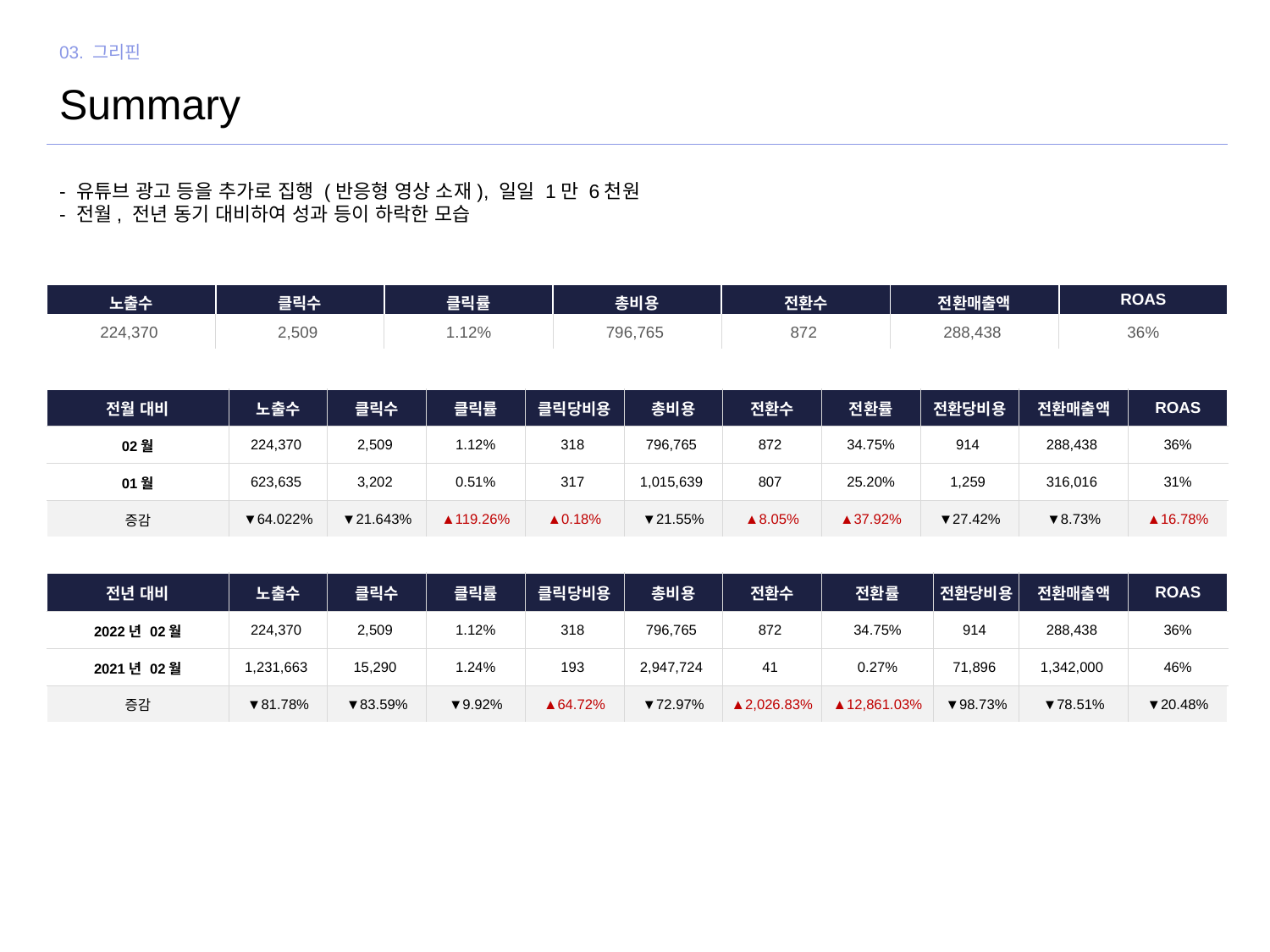

03. 그리핀
Summary

- 유튜브 광고 등을 추가로 집행 (반응형 영상 소재), 일일 1만 6천원
- 전월, 전년 동기 대비하여 성과 등이 하락한 모습
| 노출수 | 클릭수 | 클릭률 | 총비용 | 전환수 | 전환매출액 | ROAS |
| --- | --- | --- | --- | --- | --- | --- |
| 224,370 | 2,509 | 1.12% | 796,765 | 872 | 288,438 | 36% |
| 전월 대비 | 노출수 | 클릭수 | 클릭률 | 클릭당비용 | 총비용 | 전환수 | 전환률 | 전환당비용 | 전환매출액 | ROAS |
| --- | --- | --- | --- | --- | --- | --- | --- | --- | --- | --- |
| 02월 | 224,370 | 2,509 | 1.12% | 318 | 796,765 | 872 | 34.75% | 914 | 288,438 | 36% |
| 01월 | 623,635 | 3,202 | 0.51% | 317 | 1,015,639 | 807 | 25.20% | 1,259 | 316,016 | 31% |
| 증감 | ▼64.022% | ▼21.643% | ▲119.26% | ▲0.18% | ▼21.55% | ▲8.05% | ▲37.92% | ▼27.42% | ▼8.73% | ▲16.78% |
| 전년 대비 | 노출수 | 클릭수 | 클릭률 | 클릭당비용 | 총비용 | 전환수 | 전환률 | 전환당비용 | 전환매출액 | ROAS |
| --- | --- | --- | --- | --- | --- | --- | --- | --- | --- | --- |
| 2022년 02월 | 224,370 | 2,509 | 1.12% | 318 | 796,765 | 872 | 34.75% | 914 | 288,438 | 36% |
| 2021년 02월 | 1,231,663 | 15,290 | 1.24% | 193 | 2,947,724 | 41 | 0.27% | 71,896 | 1,342,000 | 46% |
| 증감 | ▼81.78% | ▼83.59% | ▼9.92% | ▲64.72% | ▼72.97% | ▲2,026.83% | ▲12,861.03% | ▼98.73% | ▼78.51% | ▼20.48% |